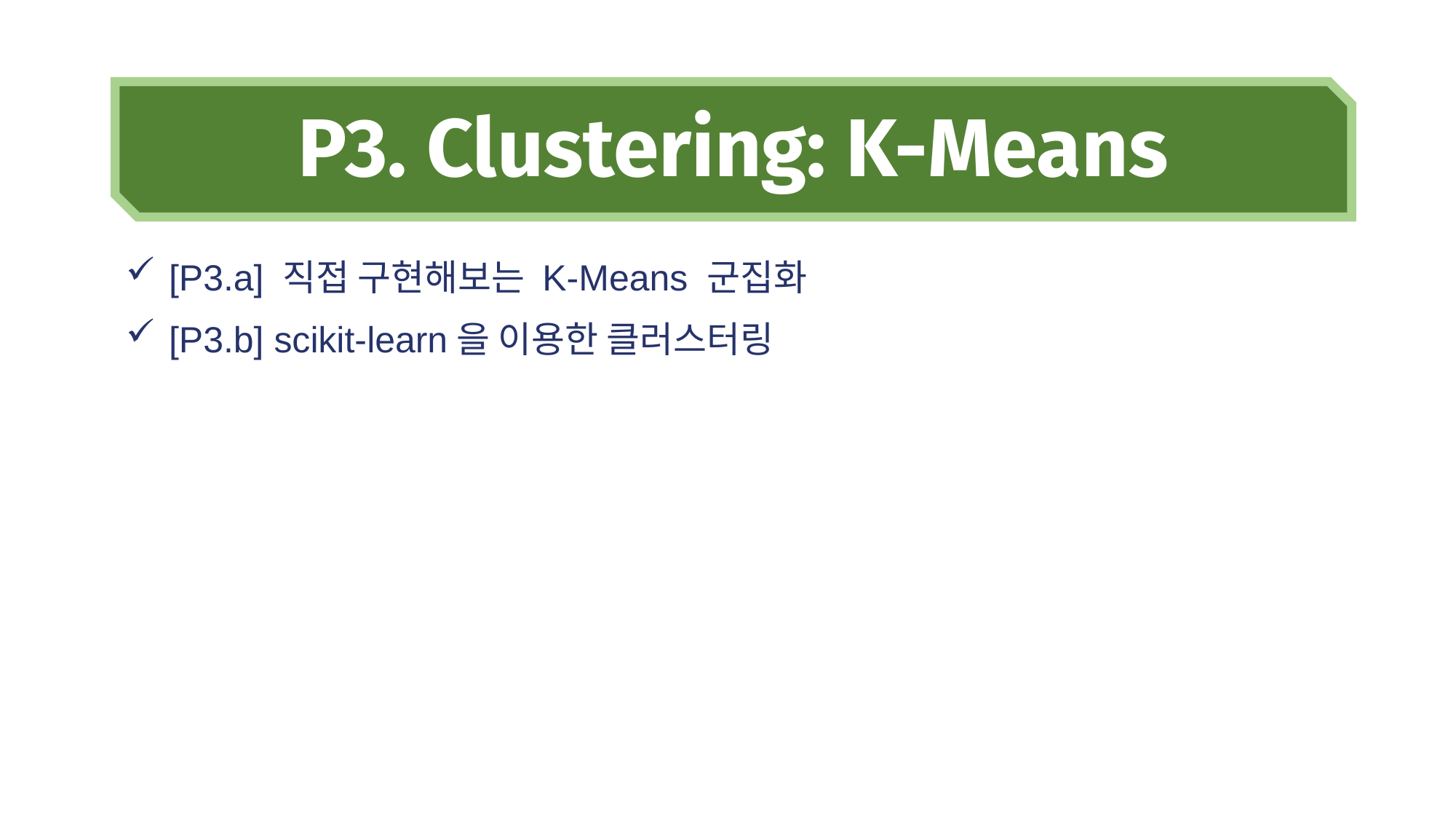

# P3. Clustering: K-Means
[P3.a] 직접 구현해보는 K-Means 군집화
[P3.b] scikit-learn을 이용한 클러스터링